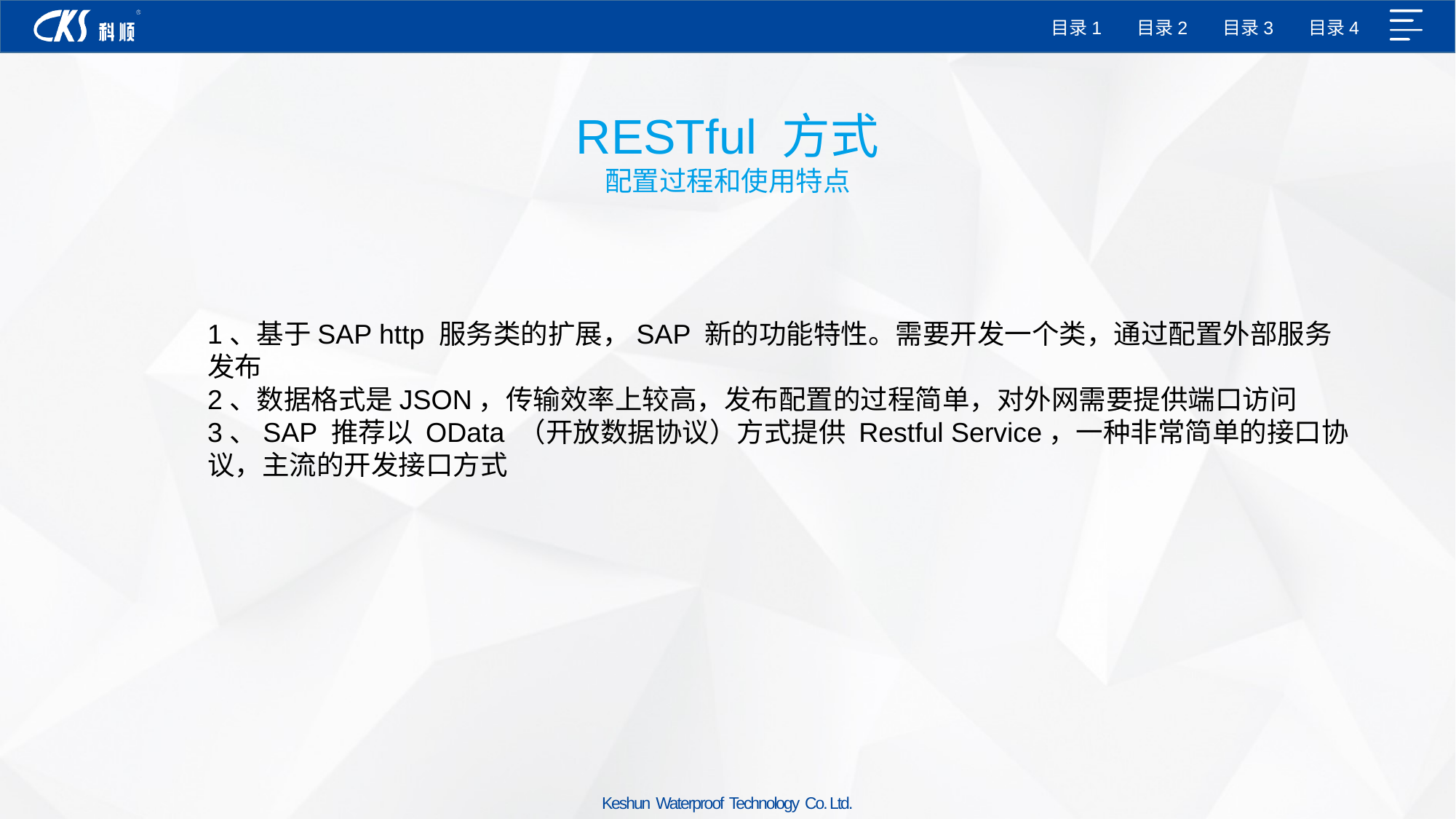

RESTful 方式
配置过程和使用特点
1、基于SAP http 服务类的扩展，SAP 新的功能特性。需要开发一个类，通过配置外部服务发布
2、数据格式是JSON，传输效率上较高，发布配置的过程简单，对外网需要提供端口访问
3、SAP 推荐以 OData （开放数据协议）方式提供 Restful Service，一种非常简单的接口协议，主流的开发接口方式